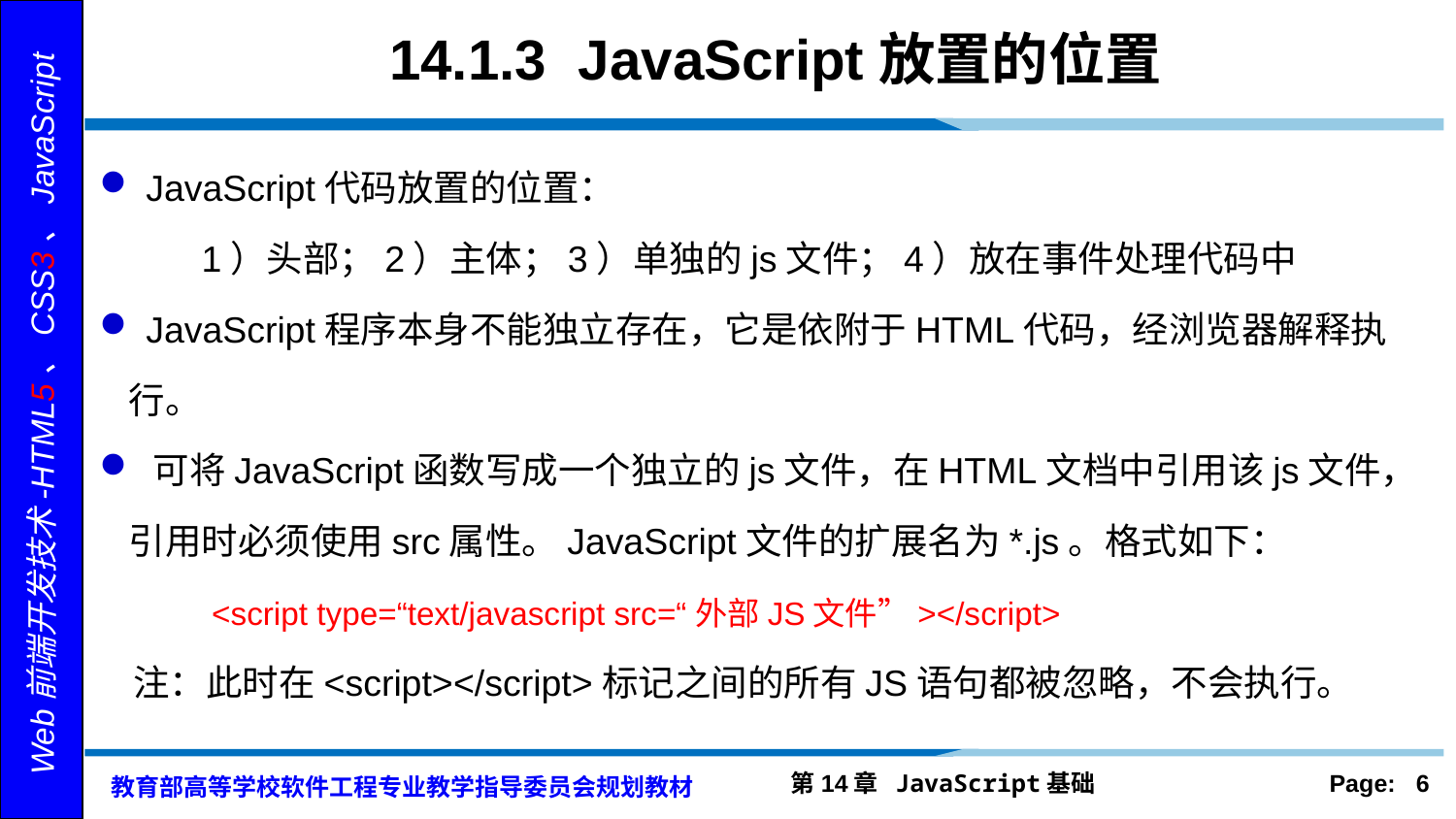

# 14.1.3  JavaScript放置的位置
 JavaScript代码放置的位置：
          1）头部；2）主体；3）单独的js文件；4）放在事件处理代码中
 JavaScript程序本身不能独立存在，它是依附于HTML代码，经浏览器解释执行。
 可将JavaScript函数写成一个独立的js文件，在HTML文档中引用该js文件，引用时必须使用src属性。JavaScript文件的扩展名为*.js。格式如下：
           <script type=“text/javascript src=“外部JS文件”></script>
   注：此时在<script></script>标记之间的所有JS语句都被忽略，不会执行。